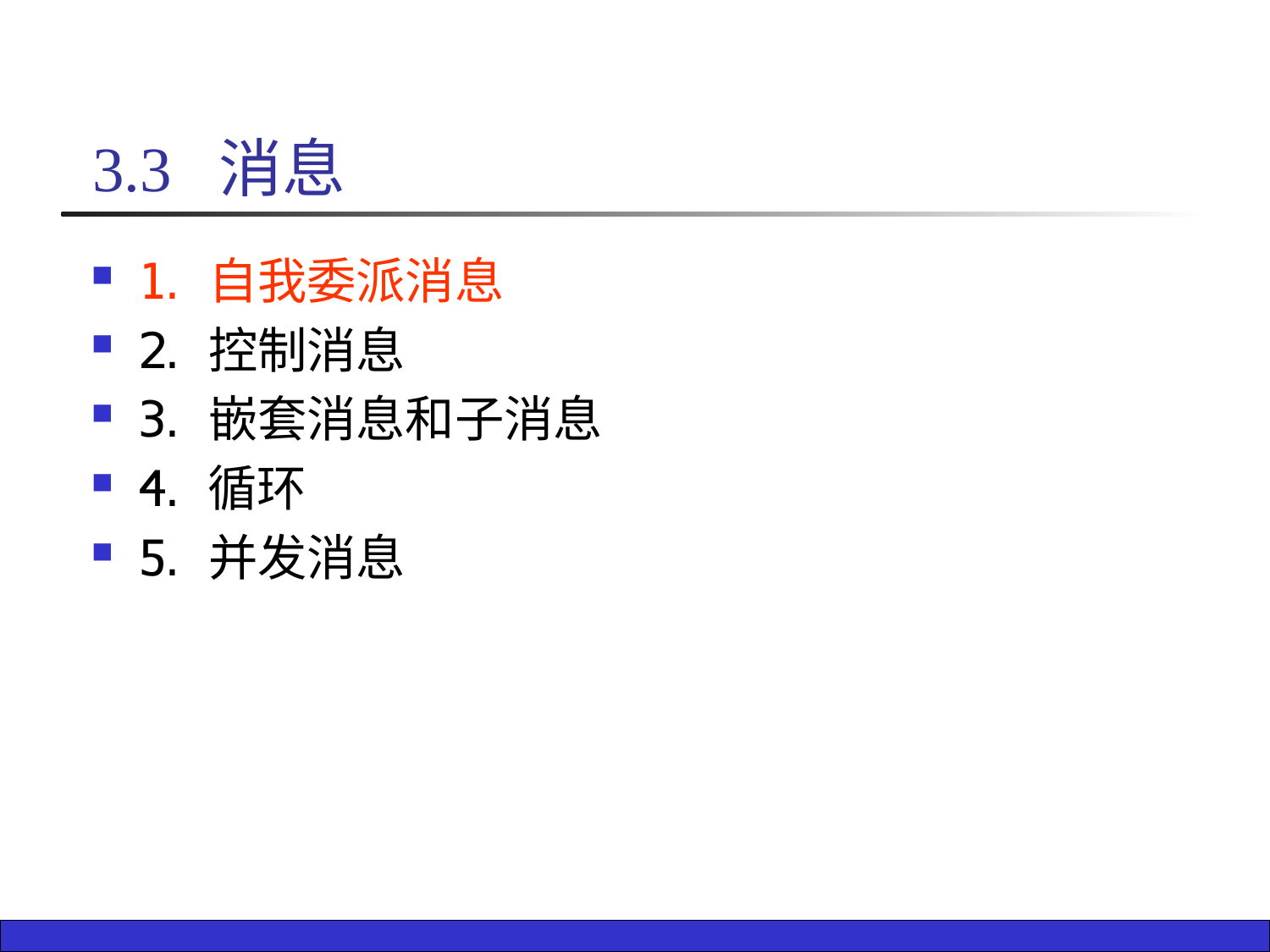

3.3  消息
1. 自我委派消息
2. 控制消息
3. 嵌套消息和子消息
4. 循环
5. 并发消息